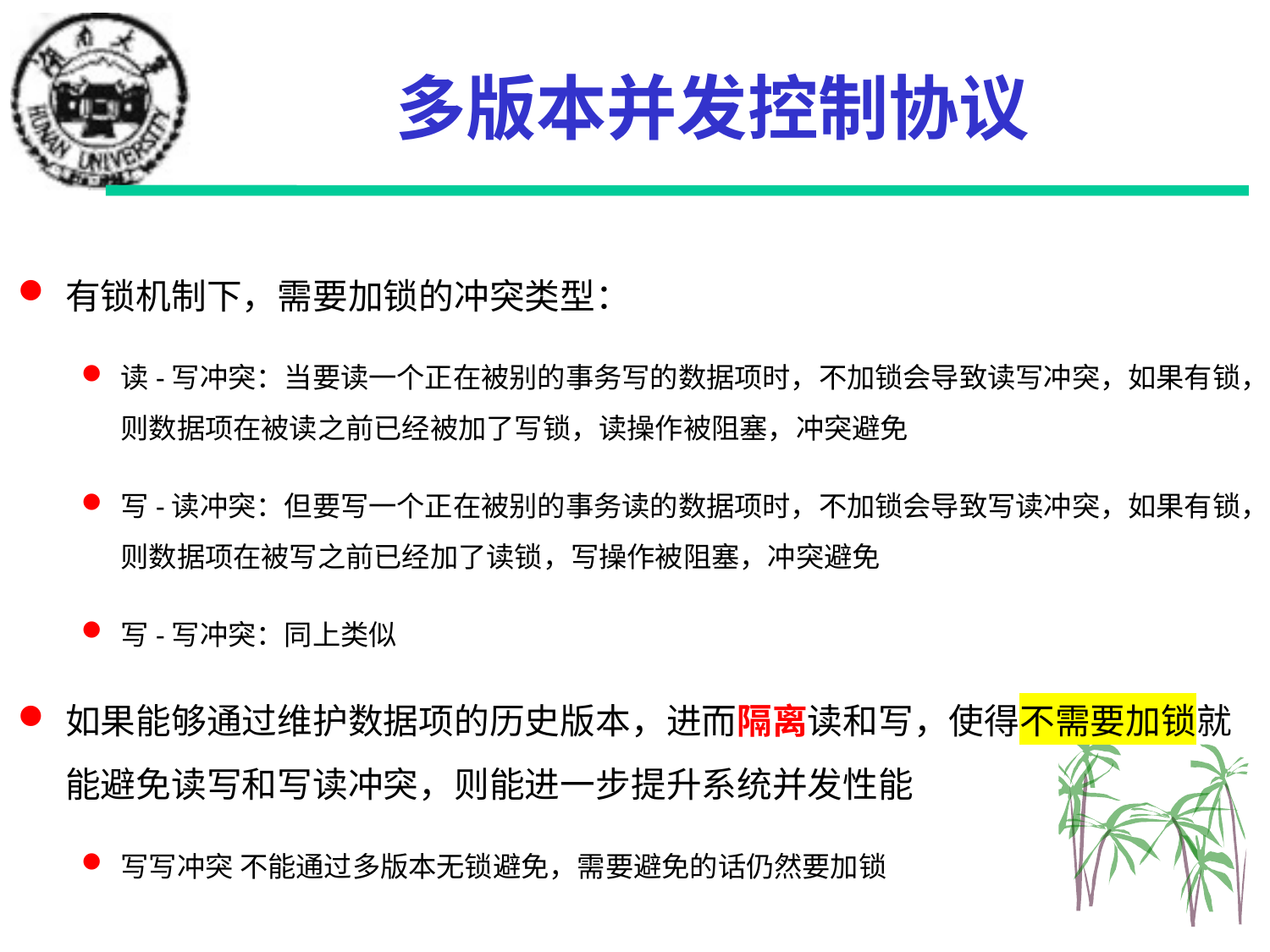

# 多版本并发控制协议
有锁机制下，需要加锁的冲突类型：
读-写冲突：当要读一个正在被别的事务写的数据项时，不加锁会导致读写冲突，如果有锁，则数据项在被读之前已经被加了写锁，读操作被阻塞，冲突避免
写-读冲突：但要写一个正在被别的事务读的数据项时，不加锁会导致写读冲突，如果有锁，则数据项在被写之前已经加了读锁，写操作被阻塞，冲突避免
写-写冲突：同上类似
如果能够通过维护数据项的历史版本，进而隔离读和写，使得不需要加锁就能避免读写和写读冲突，则能进一步提升系统并发性能
写写冲突 不能通过多版本无锁避免，需要避免的话仍然要加锁